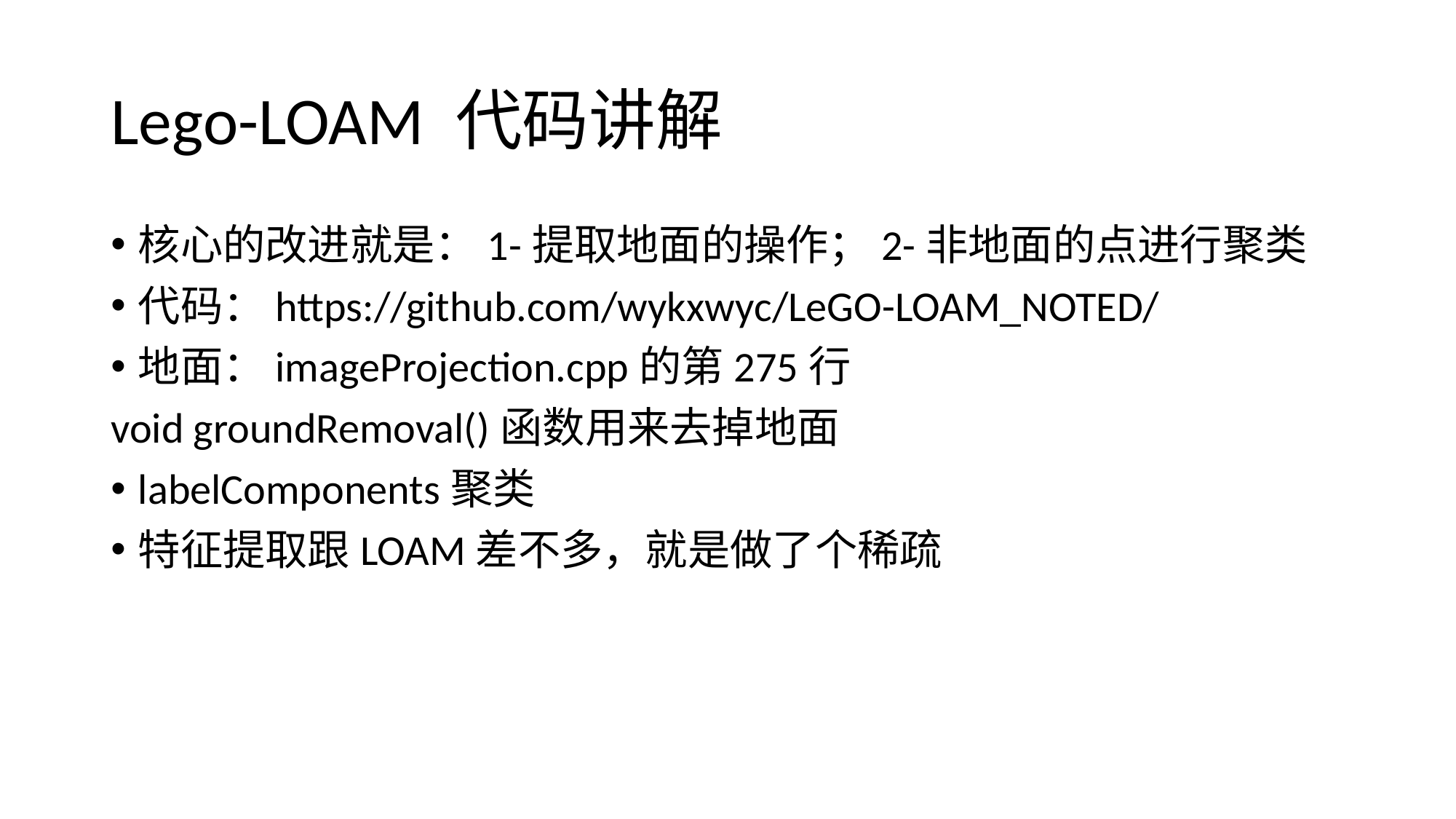

# Lego-LOAM 代码讲解
核心的改进就是：1-提取地面的操作；2-非地面的点进行聚类
代码：https://github.com/wykxwyc/LeGO-LOAM_NOTED/
地面：imageProjection.cpp的第275行
void groundRemoval()函数用来去掉地面
labelComponents聚类
特征提取跟LOAM差不多，就是做了个稀疏